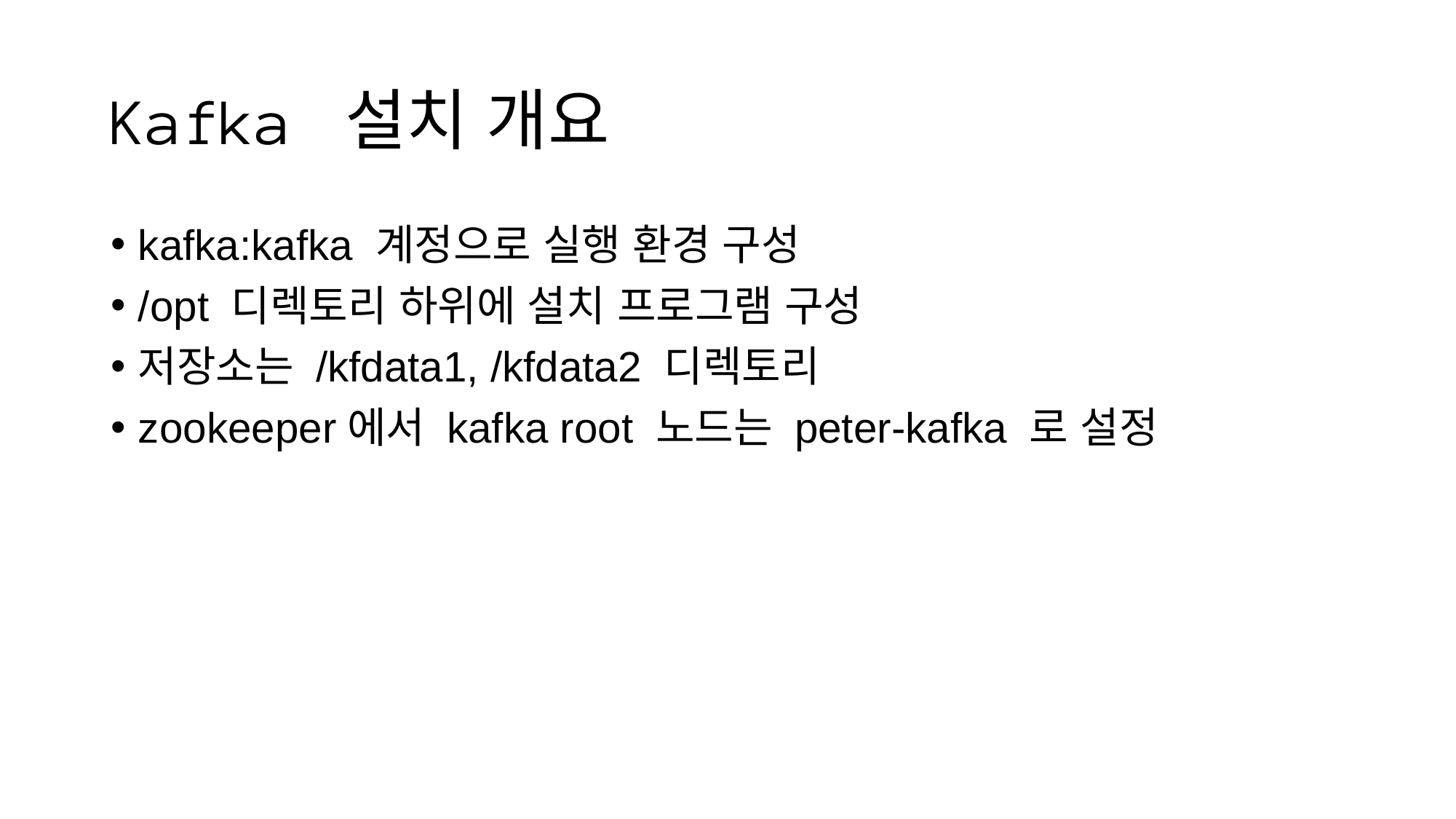

# Kafka 설치 개요
kafka:kafka 계정으로 실행 환경 구성
/opt 디렉토리 하위에 설치 프로그램 구성
저장소는 /kfdata1, /kfdata2 디렉토리
zookeeper에서 kafka root 노드는 peter-kafka 로 설정